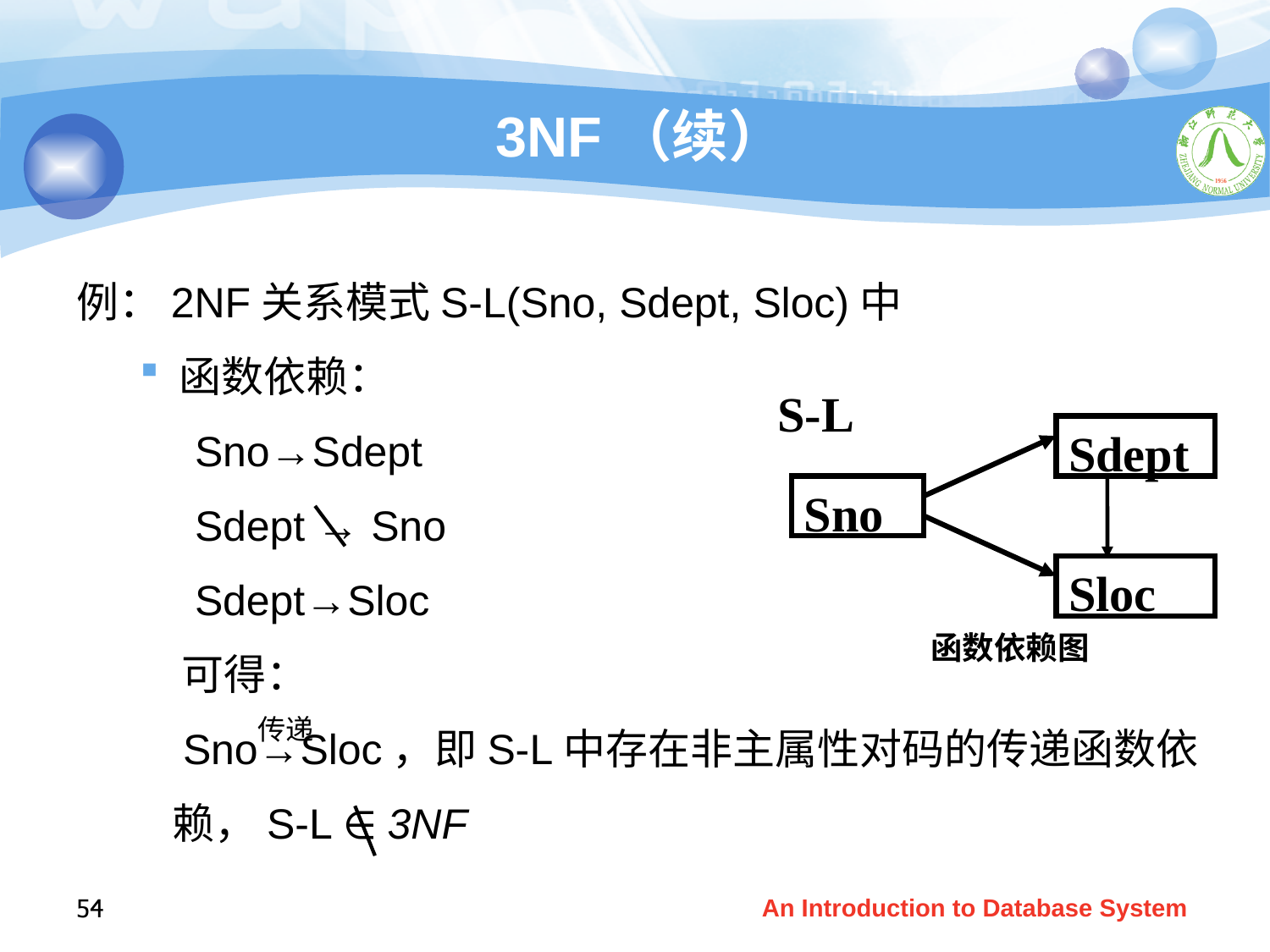

# 3NF（续）
例：2NF关系模式S-L(Sno, Sdept, Sloc)中
函数依赖：
          Sno→Sdept
          Sdept → Sno
          Sdept→Sloc
          可得：
         Sno→Sloc，即S-L中存在非主属性对码的传递函数依
         赖，S-L ∈ 3NF
S-L
Sdept

Sno

Sloc

函数依赖图
传递

54
An Introduction to Database System